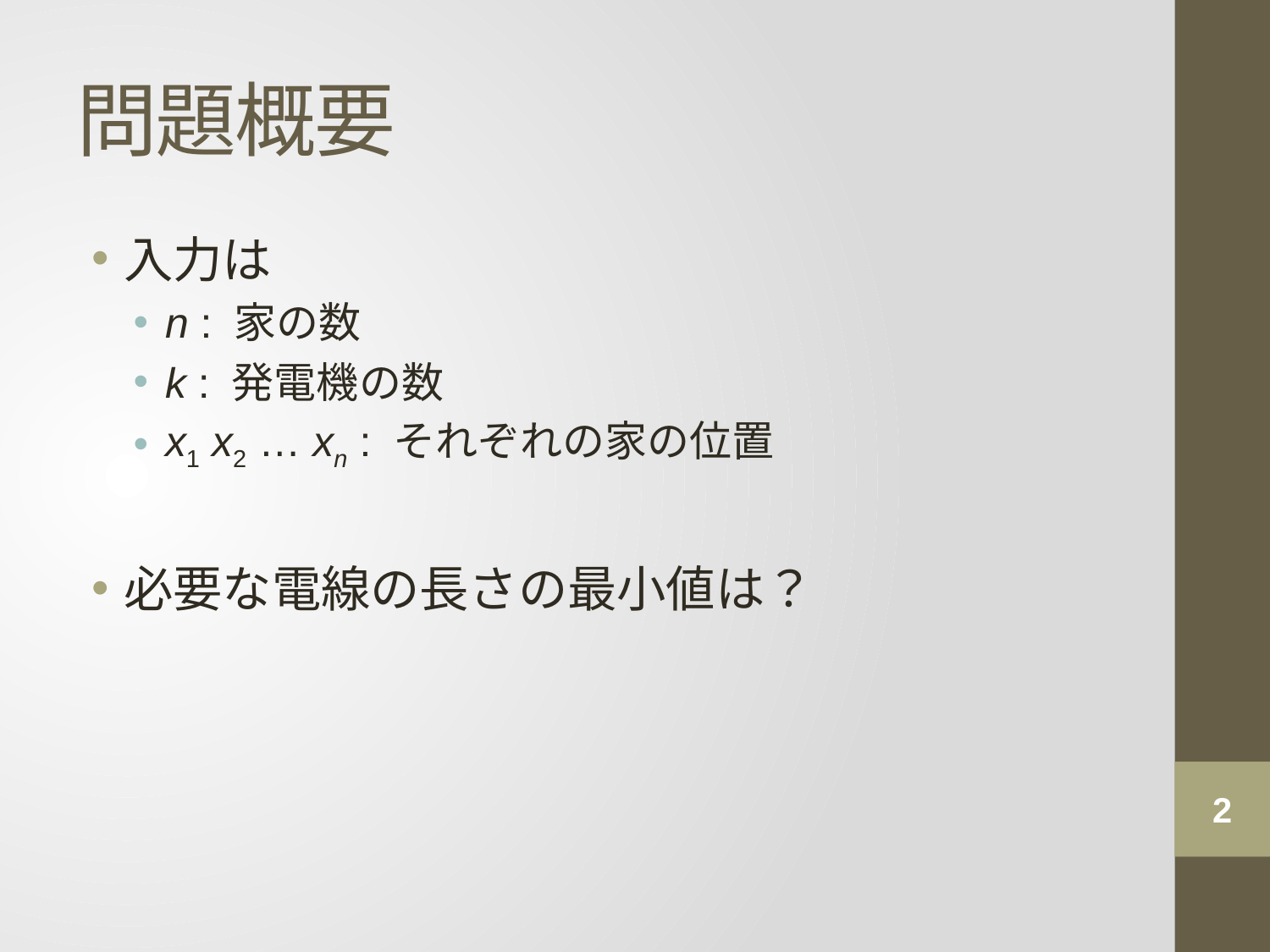

# 問題概要
入力は
n : 家の数
k : 発電機の数
x1 x2 … xn : それぞれの家の位置

必要な電線の長さの最小値は？